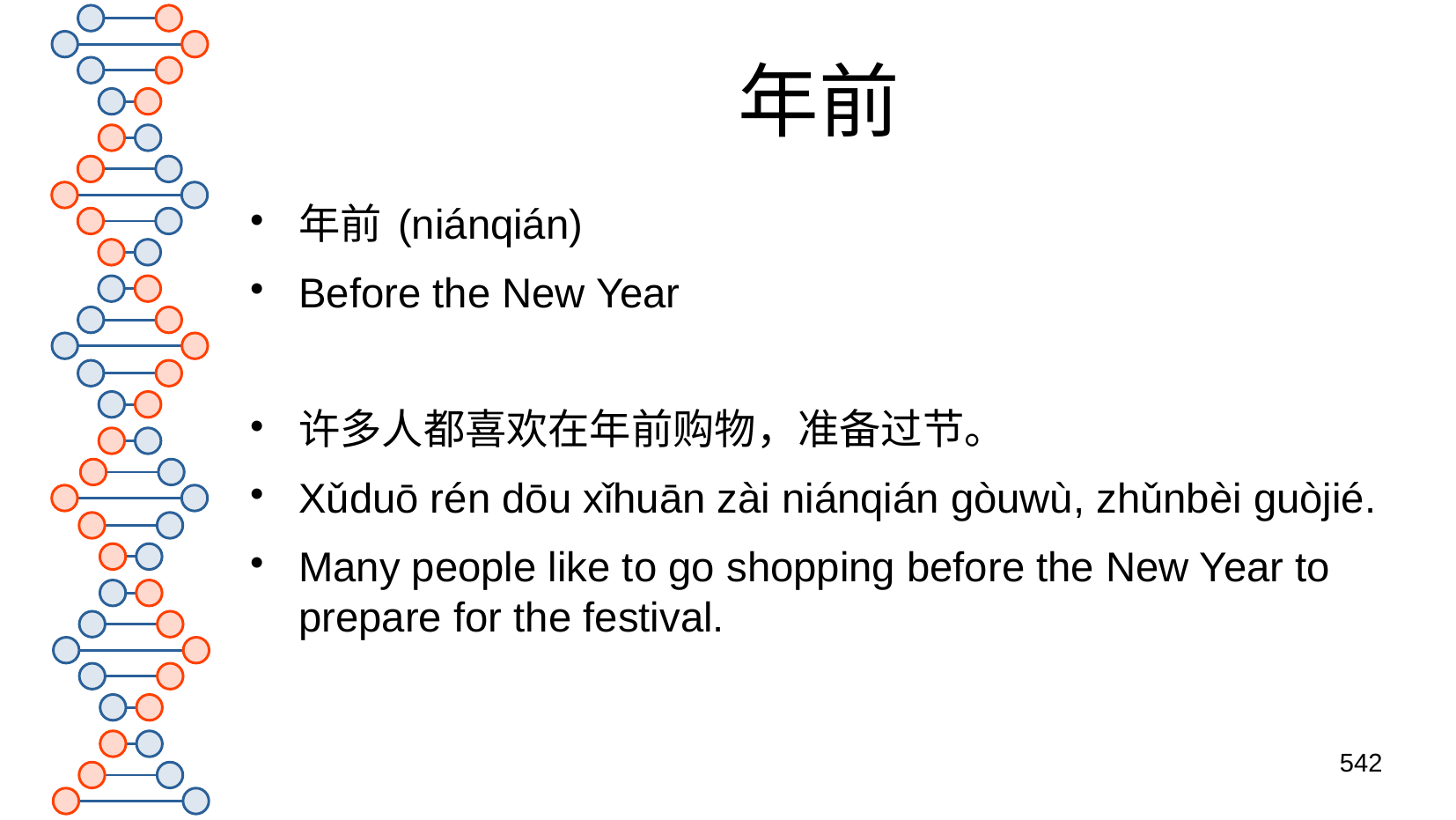

# 年前
年前 (niánqián)
Before the New Year

许多人都喜欢在年前购物，准备过节。
Xǔduō rén dōu xǐhuān zài niánqián gòuwù, zhǔnbèi guòjié.
Many people like to go shopping before the New Year to prepare for the festival.
542